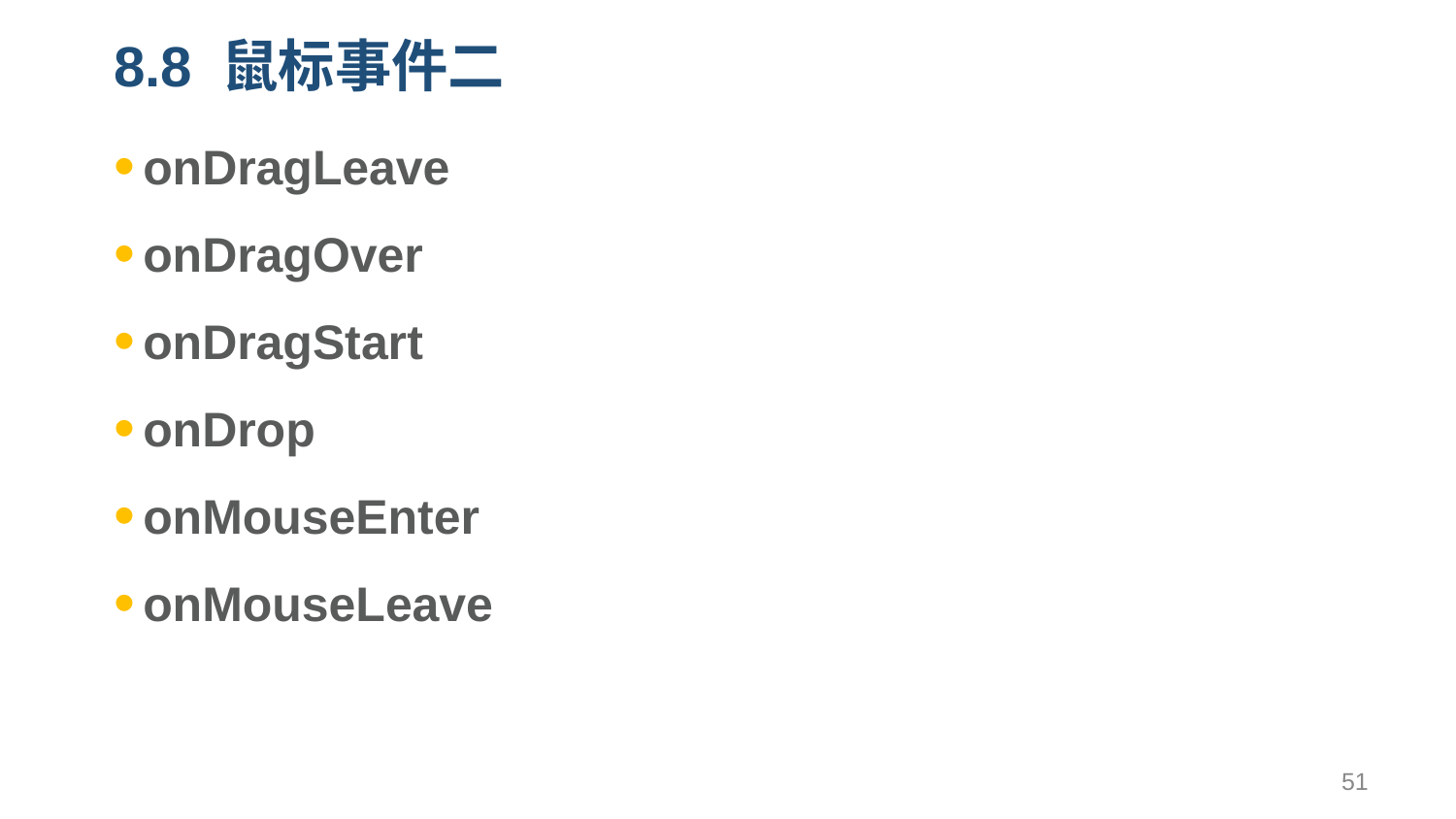

# 8.8 鼠标事件二
onDragLeave
onDragOver
onDragStart
onDrop
onMouseEnter
onMouseLeave
51